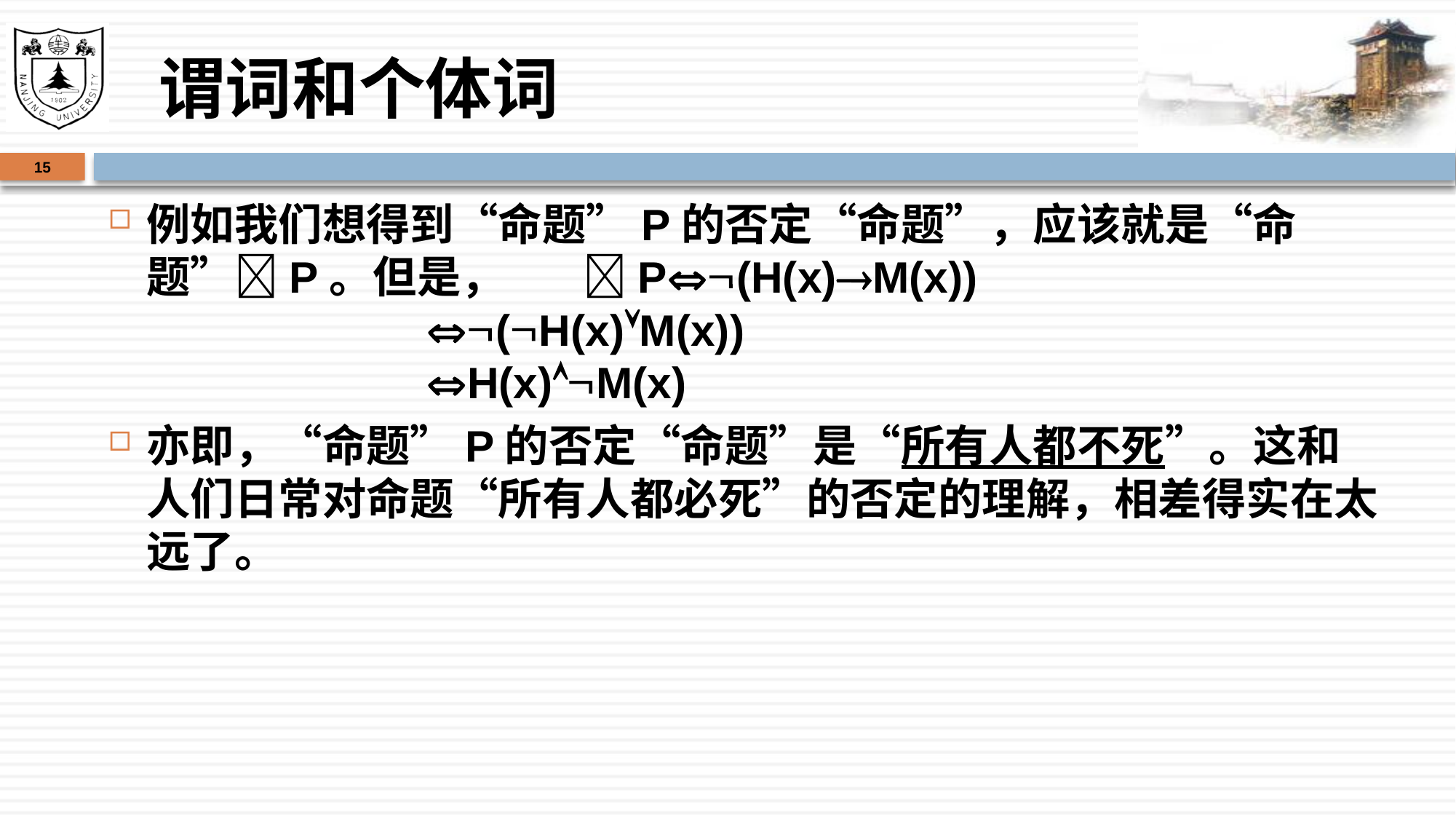

# 谓词和个体词
15
例如我们想得到“命题”P的否定“命题”，应该就是“命题”¬P。但是，	¬P⇔¬(H(x)→M(x))
		⇔¬(¬H(x)∨M(x))
		⇔H(x)∧¬M(x)
亦即，“命题”P的否定“命题”是“所有人都不死”。这和人们日常对命题“所有人都必死”的否定的理解，相差得实在太远了。